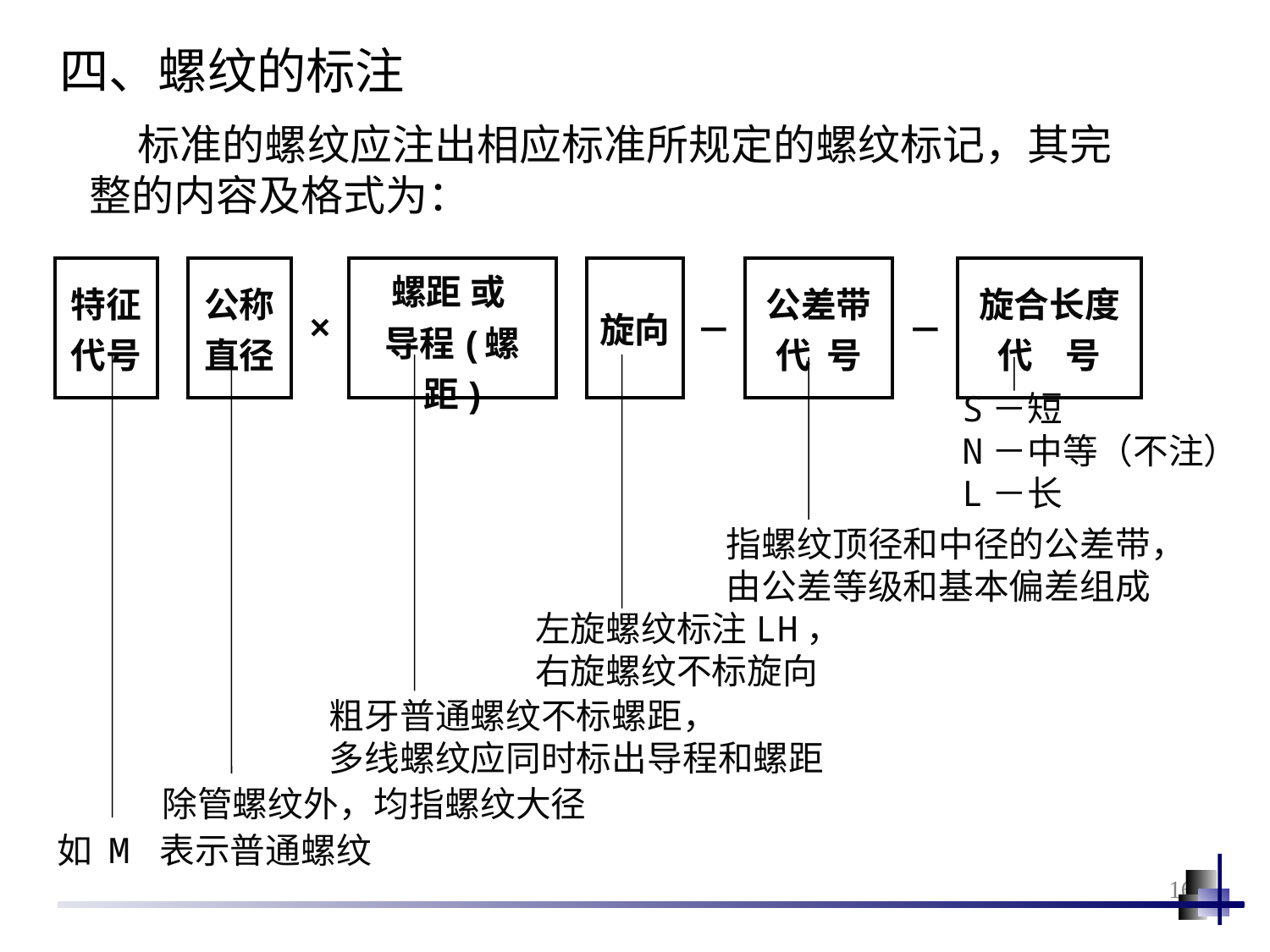

四、螺纹的标注
    标准的螺纹应注出相应标准所规定的螺纹标记，其完整的内容及格式为：
| 特征代号 |  | 公称直径 | × | 螺距 或 导程(螺距) |  | 旋向 | － | 公差带代 号 | － | 旋合长度代 号 |
| --- | --- | --- | --- | --- | --- | --- | --- | --- | --- | --- |

S－短
N－中等（不注）
L－长
指螺纹顶径和中径的公差带，
由公差等级和基本偏差组成
左旋螺纹标注LH，
右旋螺纹不标旋向
粗牙普通螺纹不标螺距，
多线螺纹应同时标出导程和螺距
除管螺纹外，均指螺纹大径
如 M 表示普通螺纹

16